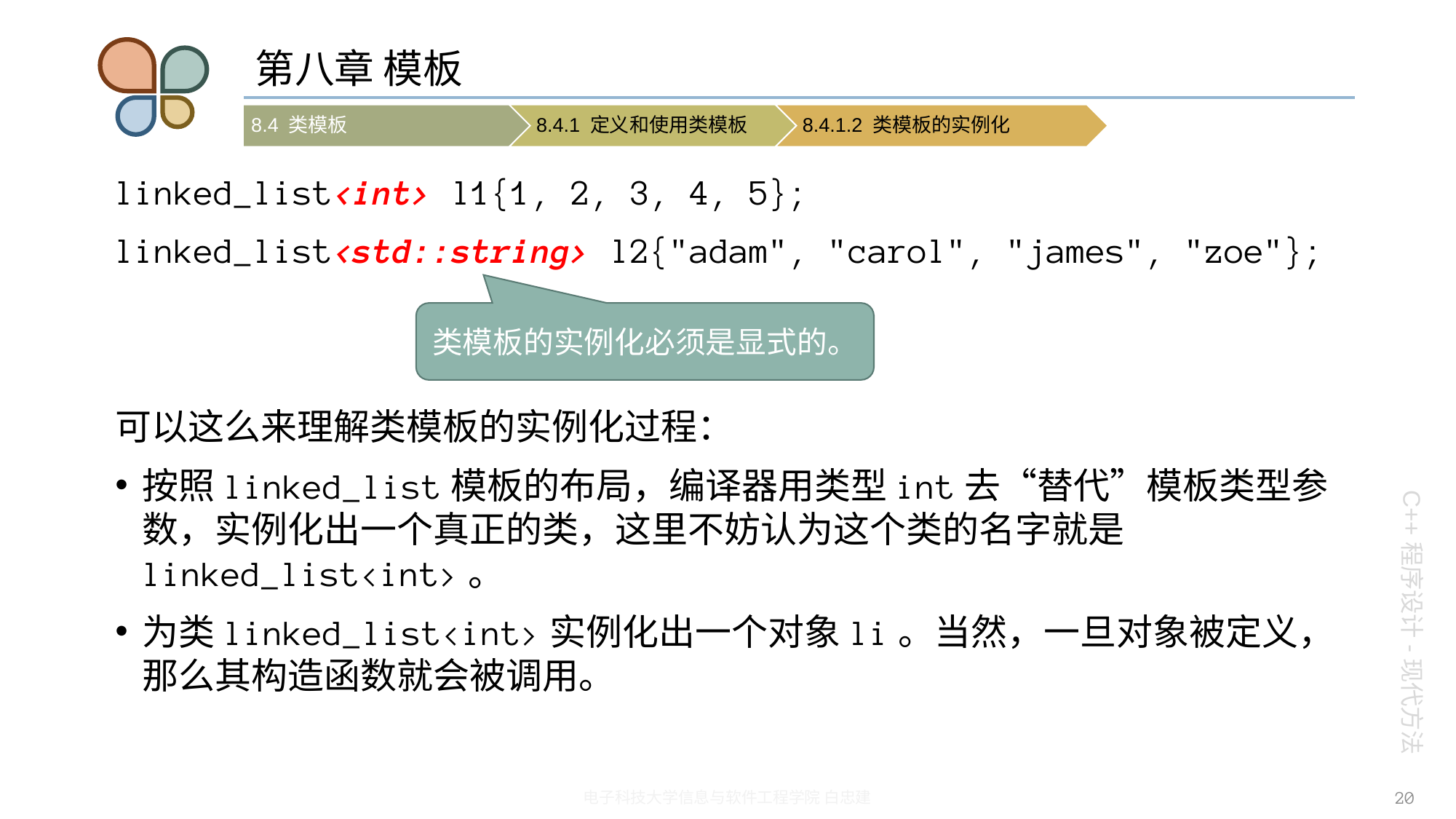

# 第八章 模板
8.4 类模板
8.4.1 定义和使用类模板
8.4.1.2 类模板的实例化
linked_list<int> l1{1, 2, 3, 4, 5};
linked_list<std::string> l2{"adam", "carol", "james", "zoe"};

可以这么来理解类模板的实例化过程：
按照linked_list模板的布局，编译器用类型int去“替代”模板类型参数，实例化出一个真正的类，这里不妨认为这个类的名字就是linked_list<int>。
为类linked_list<int>实例化出一个对象li。当然，一旦对象被定义，那么其构造函数就会被调用。

类模板的实例化必须是显式的。
20